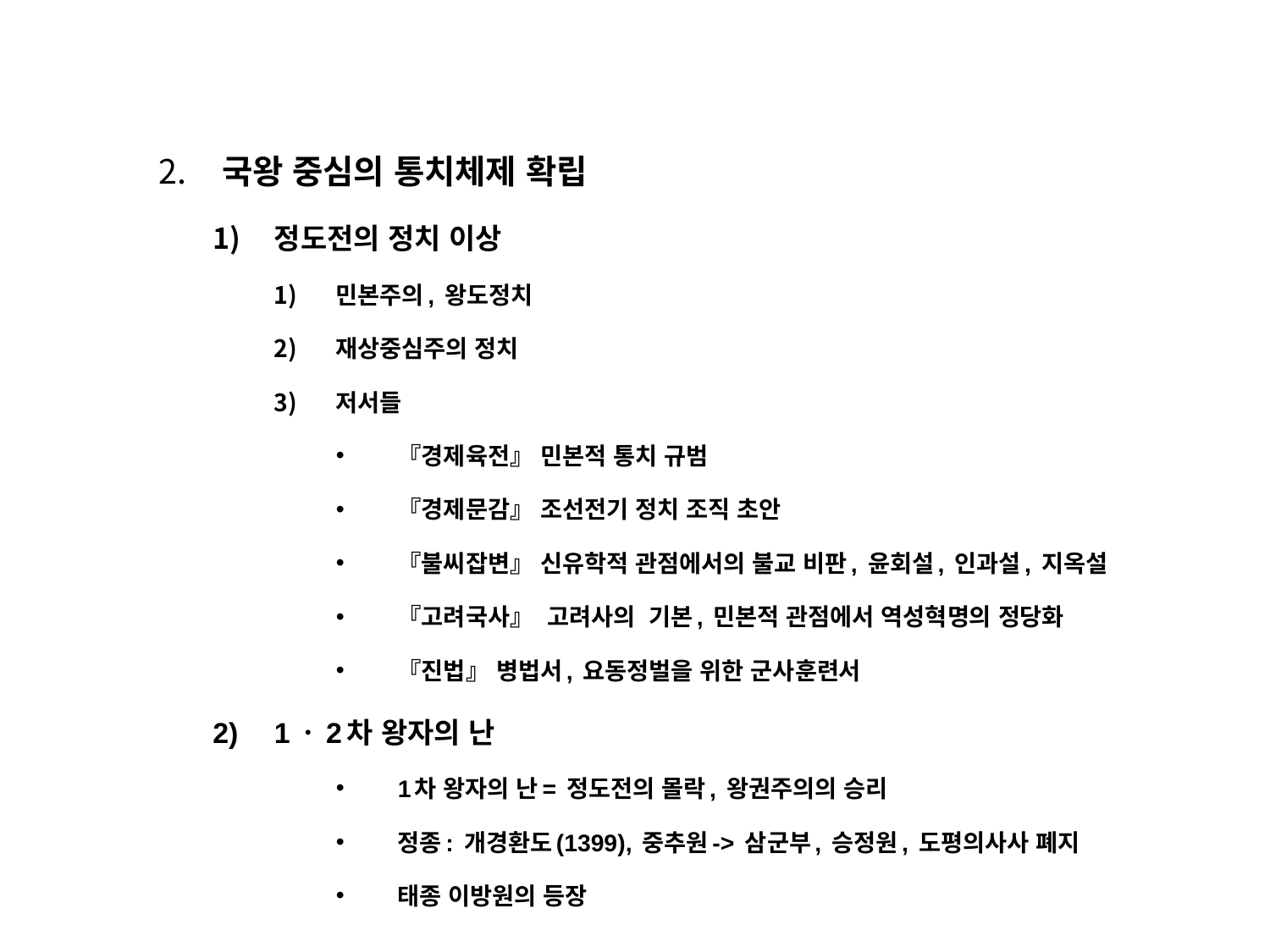

국왕 중심의 통치체제 확립
정도전의 정치 이상
민본주의, 왕도정치
재상중심주의 정치
저서들
『경제육전』 민본적 통치 규범
『경제문감』 조선전기 정치 조직 초안
『불씨잡변』 신유학적 관점에서의 불교 비판, 윤회설, 인과설, 지옥설
『고려국사』  고려사의  기본, 민본적 관점에서 역성혁명의 정당화
『진법』 병법서, 요동정벌을 위한 군사훈련서
1ㆍ2차 왕자의 난
1차 왕자의 난= 정도전의 몰락, 왕권주의의 승리
정종: 개경환도(1399), 중추원-> 삼군부, 승정원, 도평의사사 폐지
태종 이방원의 등장